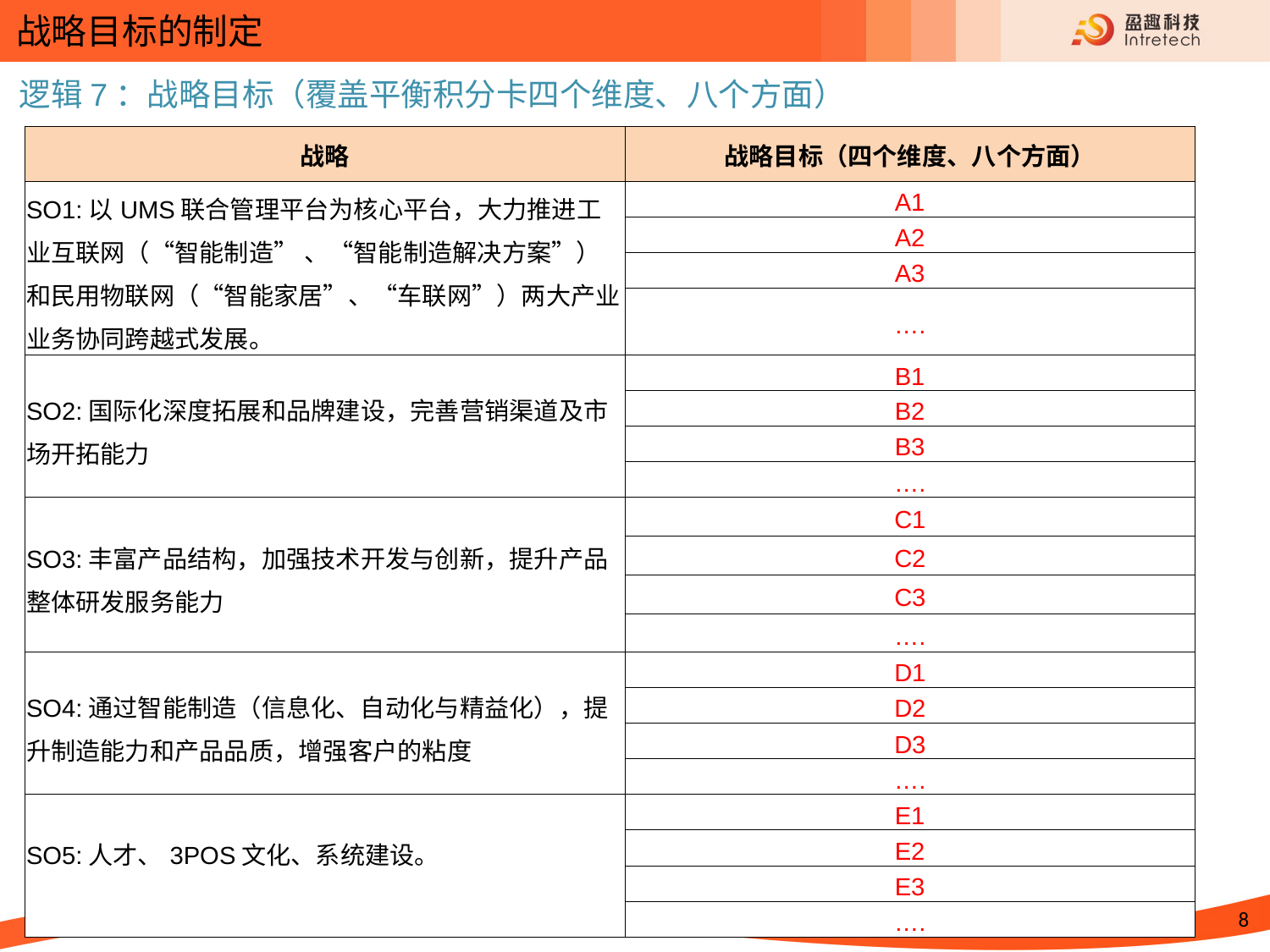

战略目标的制定
# 逻辑7：战略目标（覆盖平衡积分卡四个维度、八个方面）
| 战略 | 战略目标（四个维度、八个方面） |
| --- | --- |
| SO1:以UMS联合管理平台为核心平台，大力推进工业互联网（“智能制造” 、“智能制造解决方案”） 和民用物联网（“智能家居”、“车联网”）两大产业业务协同跨越式发展。 | A1 |
|  | A2 |
|  | A3 |
|  | …. |
| SO2:国际化深度拓展和品牌建设，完善营销渠道及市场开拓能力 | B1 |
|  | B2 |
|  | B3 |
|  | …. |
| SO3:丰富产品结构，加强技术开发与创新，提升产品整体研发服务能力 | C1 |
|  | C2 |
|  | C3 |
|  | …. |
| SO4:通过智能制造（信息化、自动化与精益化），提升制造能力和产品品质，增强客户的粘度 | D1 |
|  | D2 |
|  | D3 |
|  | …. |
| SO5:人才、3POS文化、系统建设。 | E1 |
|  | E2 |
|  | E3 |
|  | …. |